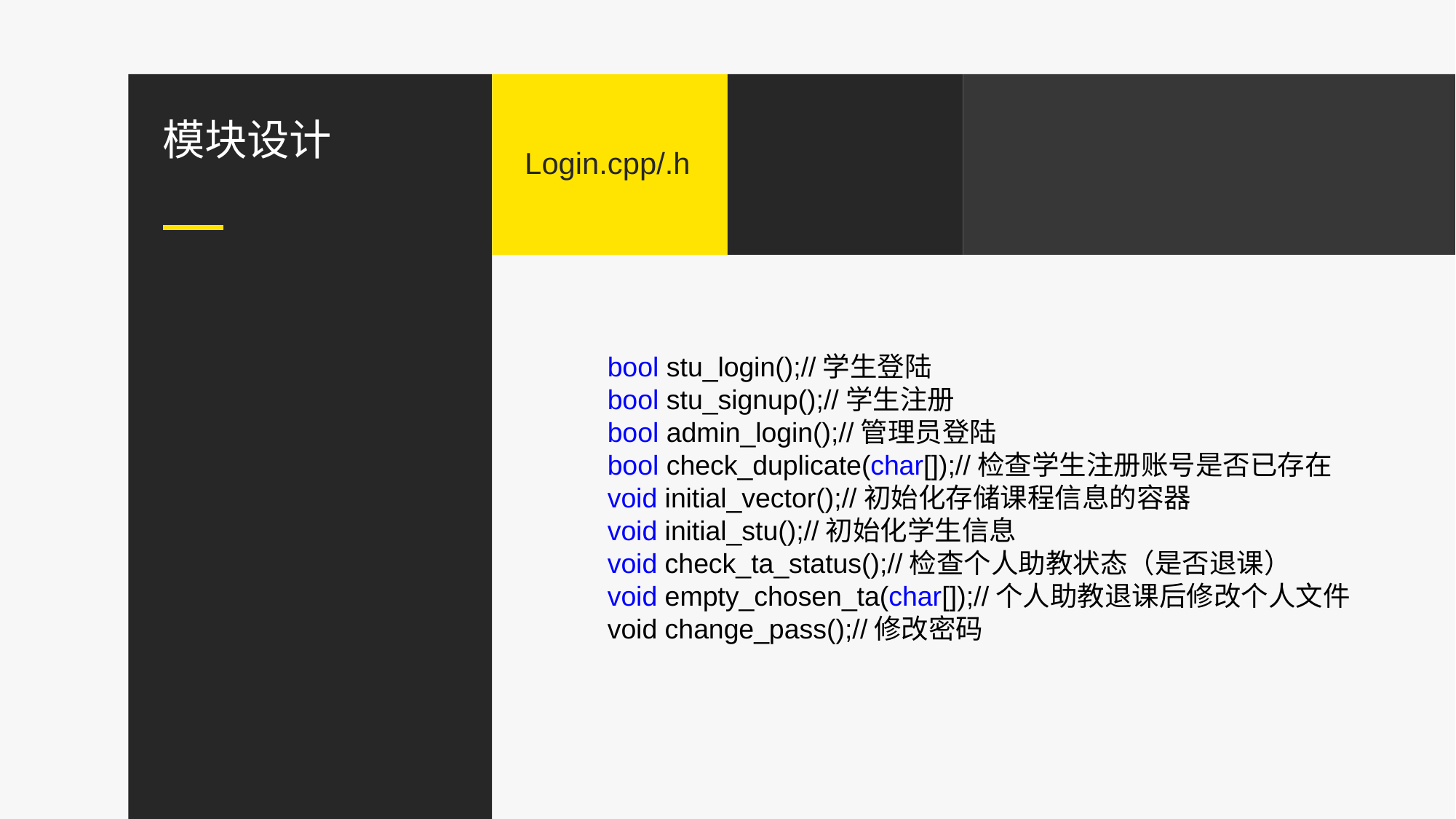

模块设计

Login.cpp/.h

bool stu_login();//学生登陆
bool stu_signup();//学生注册
bool admin_login();//管理员登陆
bool check_duplicate(char[]);//检查学生注册账号是否已存在
void initial_vector();//初始化存储课程信息的容器
void initial_stu();//初始化学生信息
void check_ta_status();//检查个人助教状态（是否退课）
void empty_chosen_ta(char[]);//个人助教退课后修改个人文件
void change_pass();//修改密码